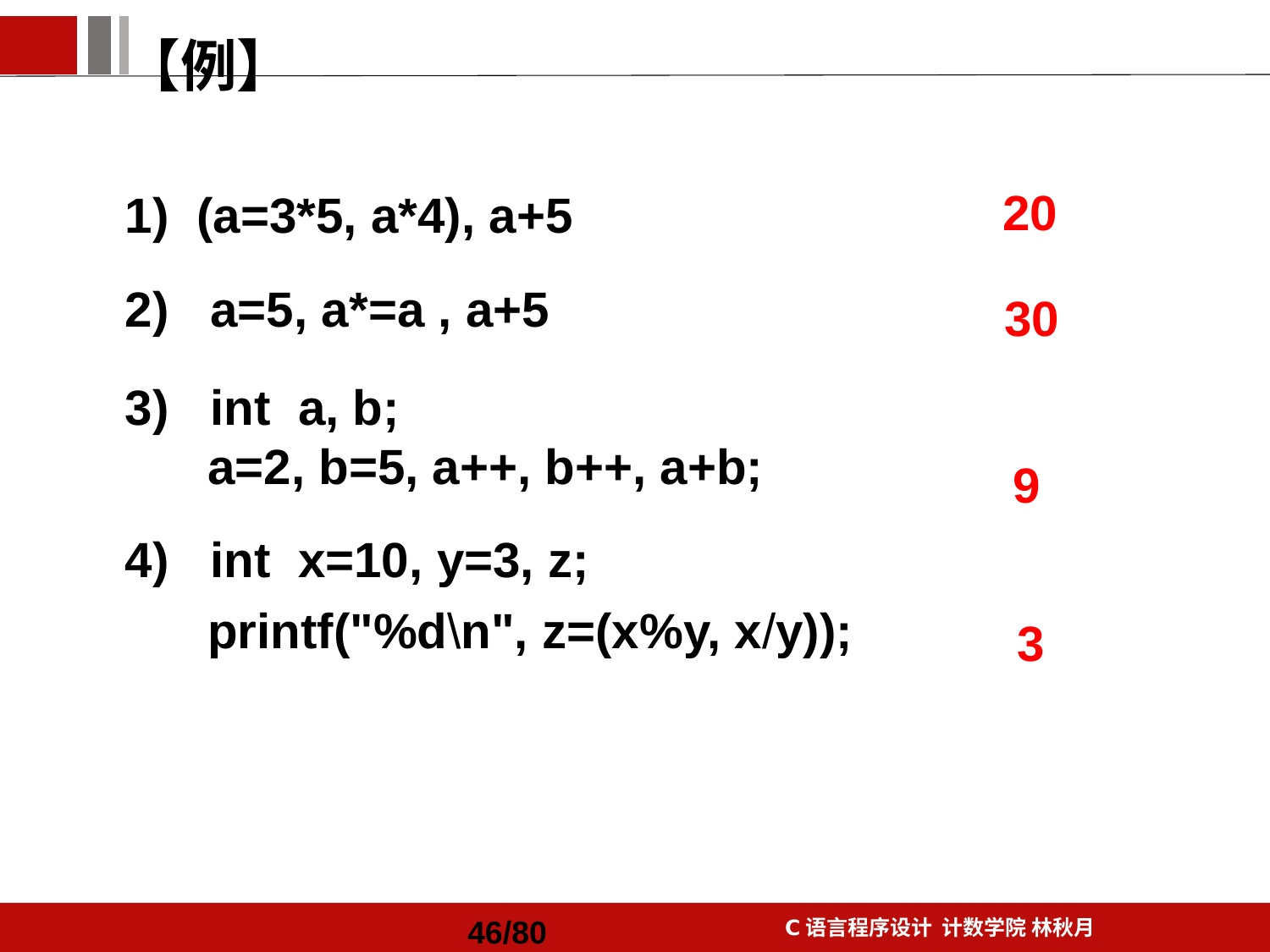

# 【例】
20
1)  (a=3*5, a*4), a+5
2)   a=5, a*=a , a+5
3)   int  a, b;
      a=2, b=5, a++, b++, a+b;
4)   int  x=10, y=3, z;
      printf("%d\n", z=(x%y, x/y));

30
9
3